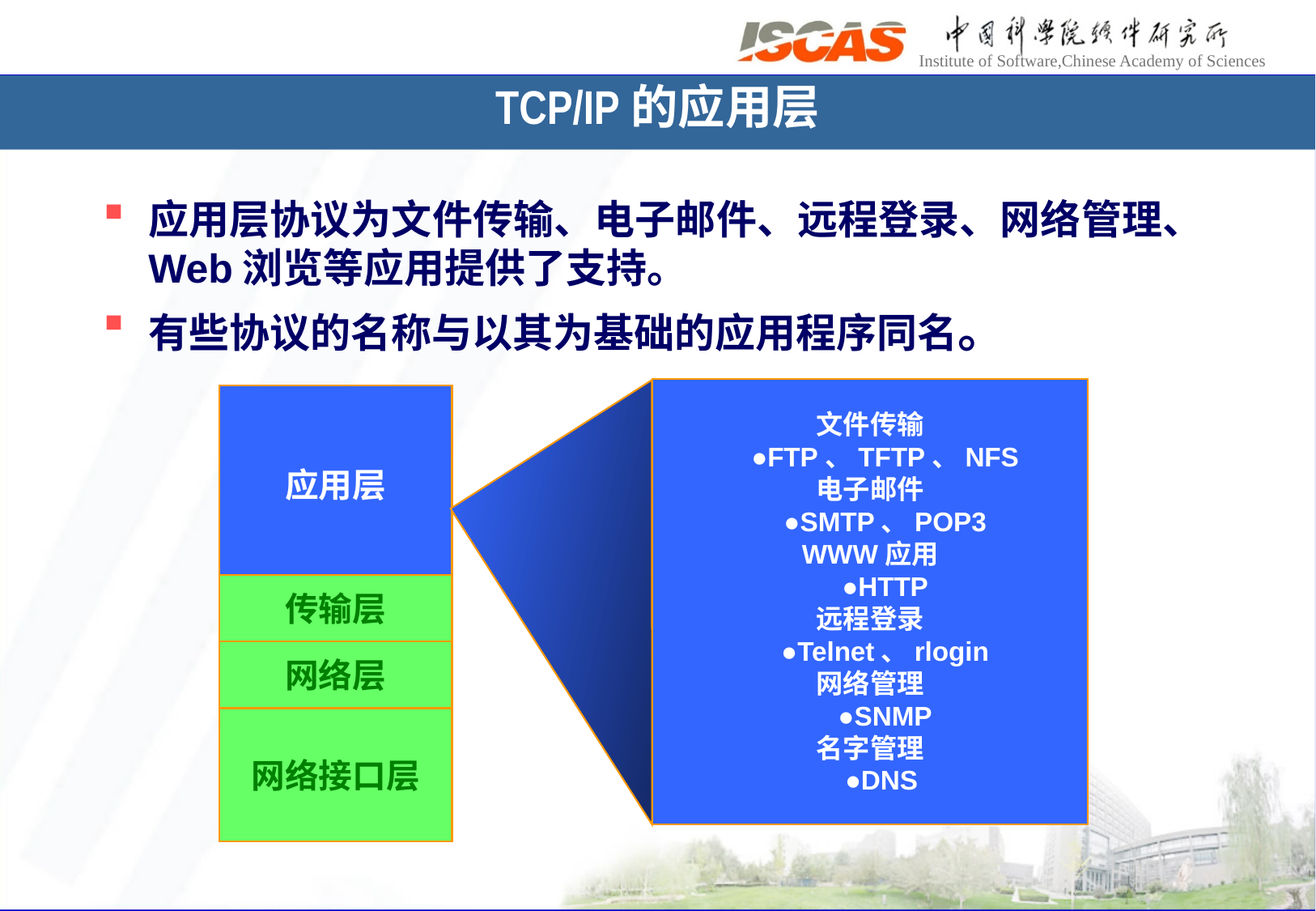

# TCP/IP的应用层
应用层协议为文件传输、电子邮件、远程登录、网络管理、Web浏览等应用提供了支持。
有些协议的名称与以其为基础的应用程序同名。
文件传输
    ●FTP、TFTP、NFS
电子邮件
    ●SMTP、POP3
WWW应用
    ●HTTP
远程登录
    ●Telnet、rlogin
网络管理
    ●SNMP
名字管理
    ●DNS
应用层
传输层
网络层
网络接口层